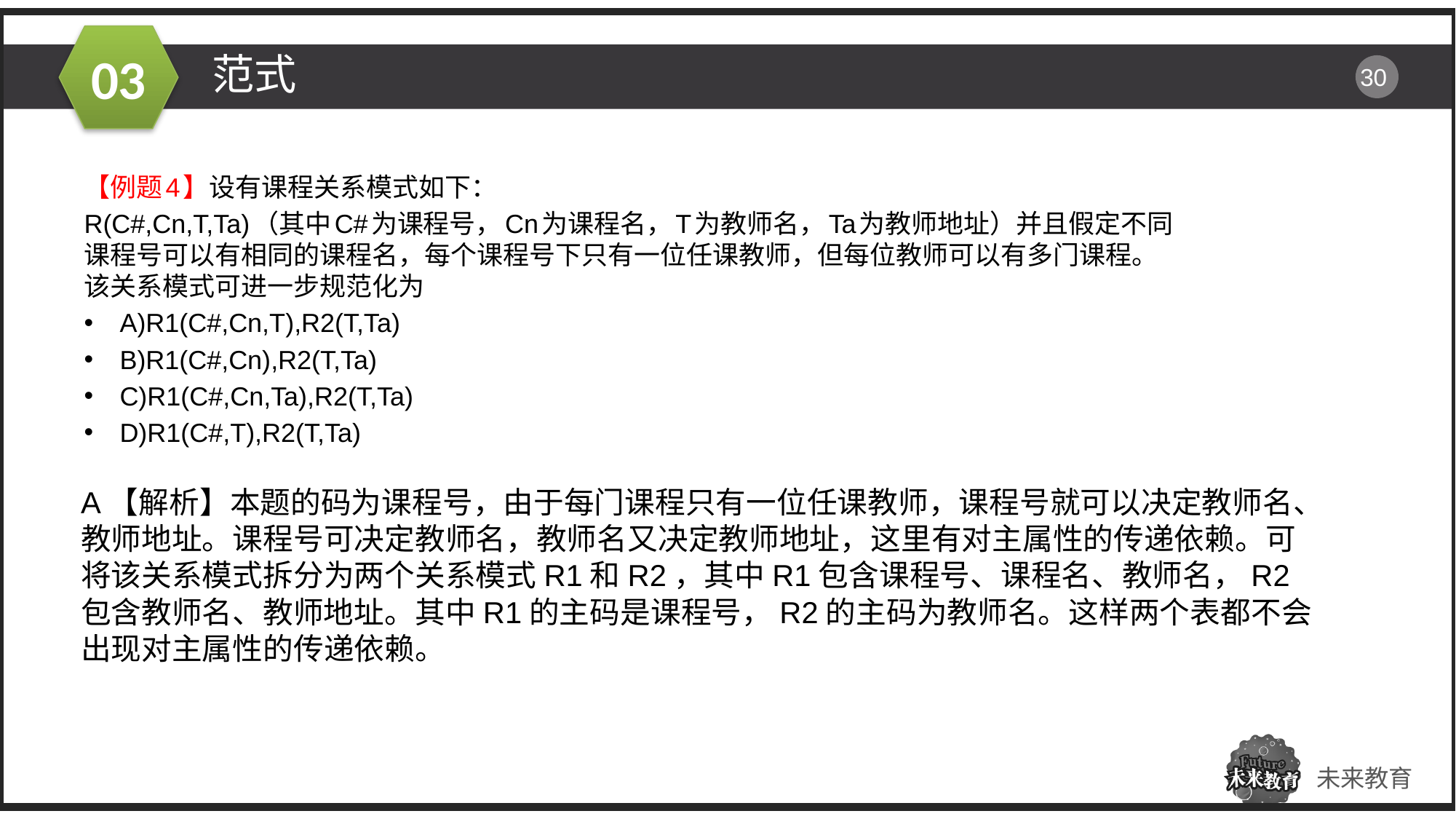

范式
【例题4】设有课程关系模式如下：
R(C#,Cn,T,Ta)（其中C#为课程号，Cn为课程名，T为教师名，Ta为教师地址）并且假定不同课程号可以有相同的课程名，每个课程号下只有一位任课教师，但每位教师可以有多门课程。该关系模式可进一步规范化为
A)R1(C#,Cn,T),R2(T,Ta)
B)R1(C#,Cn),R2(T,Ta)
C)R1(C#,Cn,Ta),R2(T,Ta)
D)R1(C#,T),R2(T,Ta)

01
A【解析】本题的码为课程号，由于每门课程只有一位任课教师，课程号就可以决定教师名、教师地址。课程号可决定教师名，教师名又决定教师地址，这里有对主属性的传递依赖。可将该关系模式拆分为两个关系模式R1和R2，其中R1包含课程号、课程名、教师名，R2包含教师名、教师地址。其中R1的主码是课程号，R2的主码为教师名。这样两个表都不会出现对主属性的传递依赖。